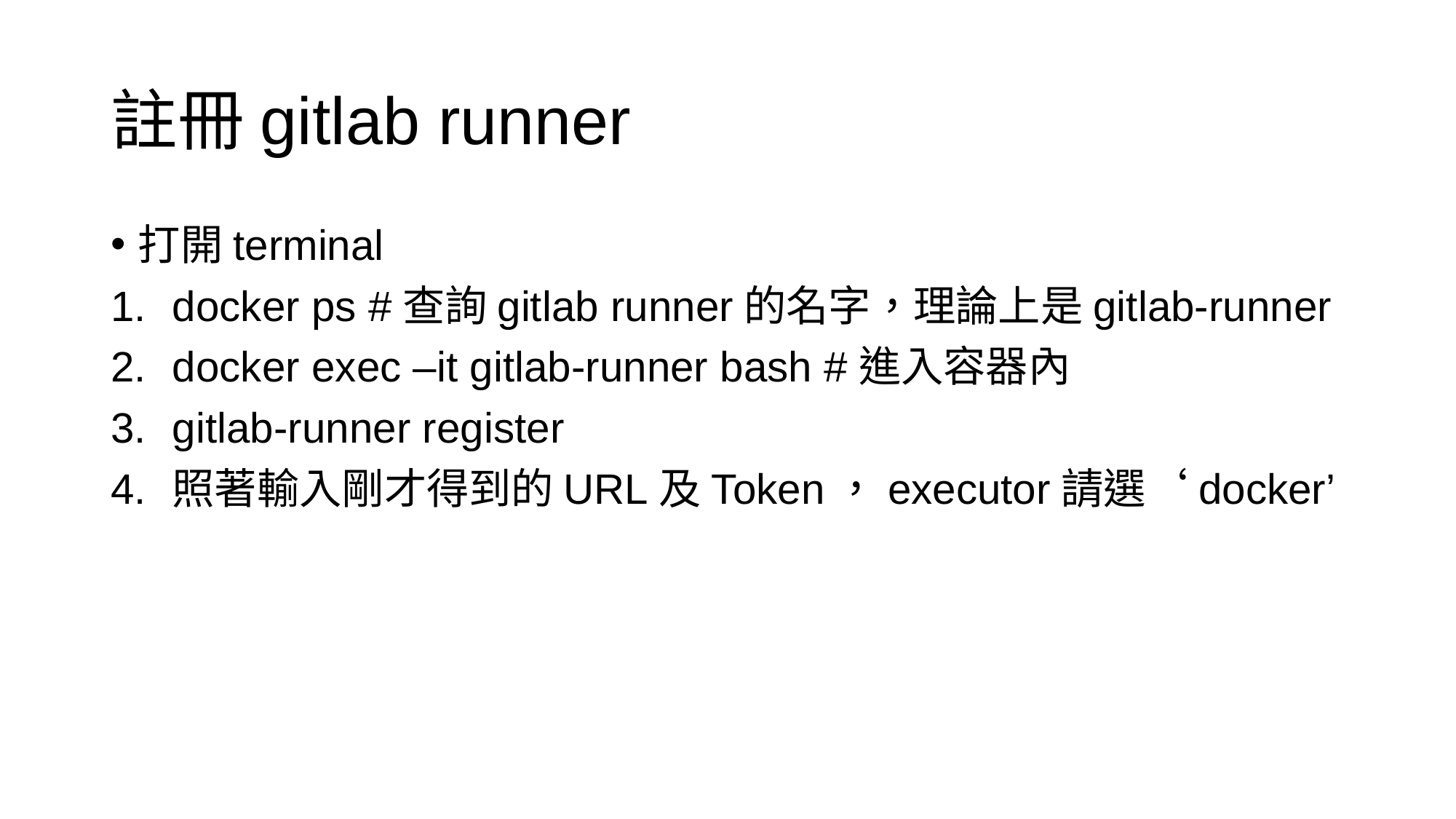

# 註冊gitlab runner
打開terminal
docker ps #查詢gitlab runner的名字，理論上是gitlab-runner
docker exec –it gitlab-runner bash #進入容器內
gitlab-runner register
照著輸入剛才得到的URL及Token，executor請選‘docker’